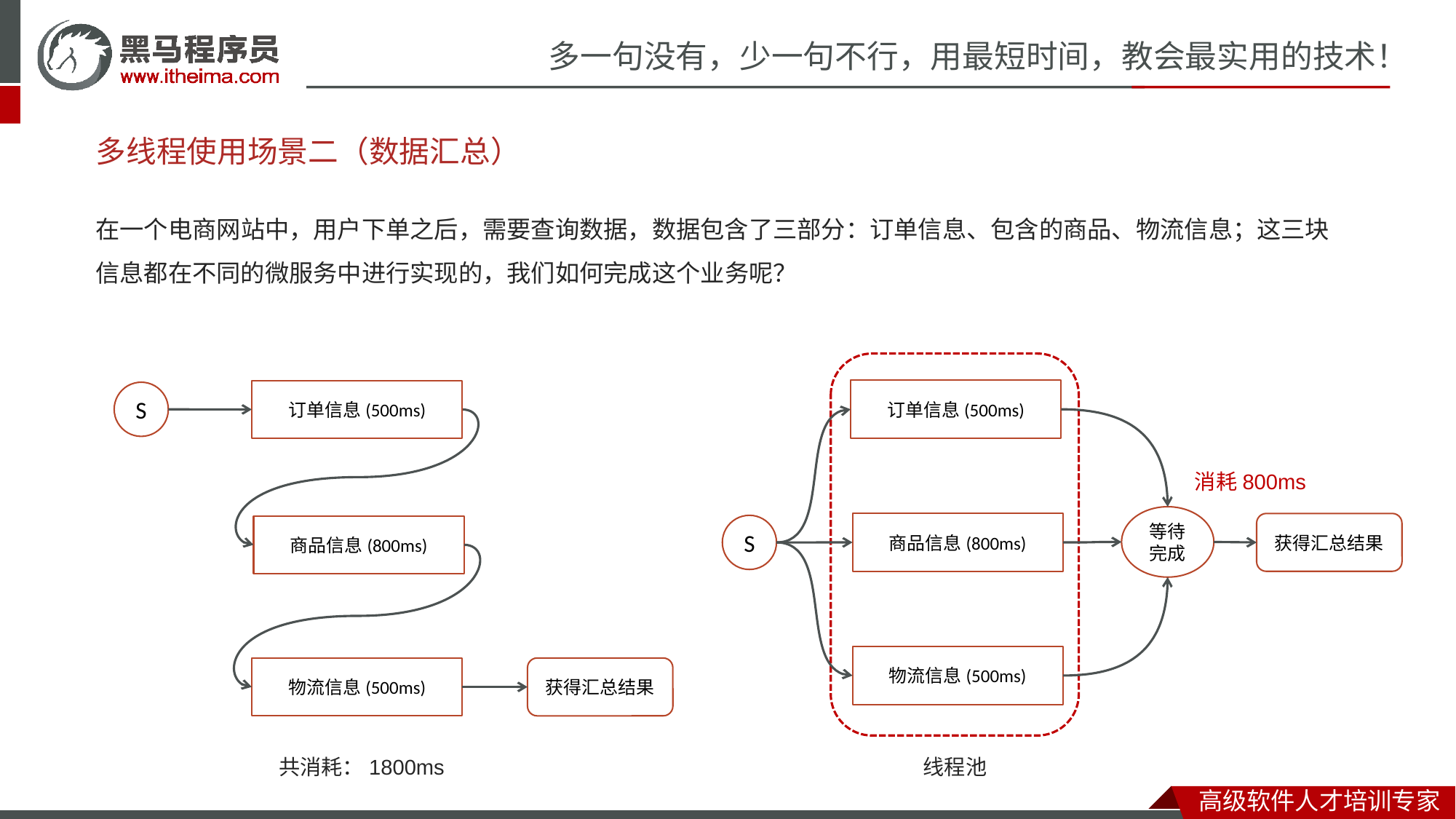

# 多线程使用场景二（数据汇总）
在一个电商网站中，用户下单之后，需要查询数据，数据包含了三部分：订单信息、包含的商品、物流信息；这三块信息都在不同的微服务中进行实现的，我们如何完成这个业务呢？

订单信息(500ms)
订单信息(500ms)
S
消耗800ms
等待完成
商品信息(800ms)
获得汇总结果
S
商品信息(800ms)
物流信息(500ms)
物流信息(500ms)
获得汇总结果
共消耗：1800ms
线程池